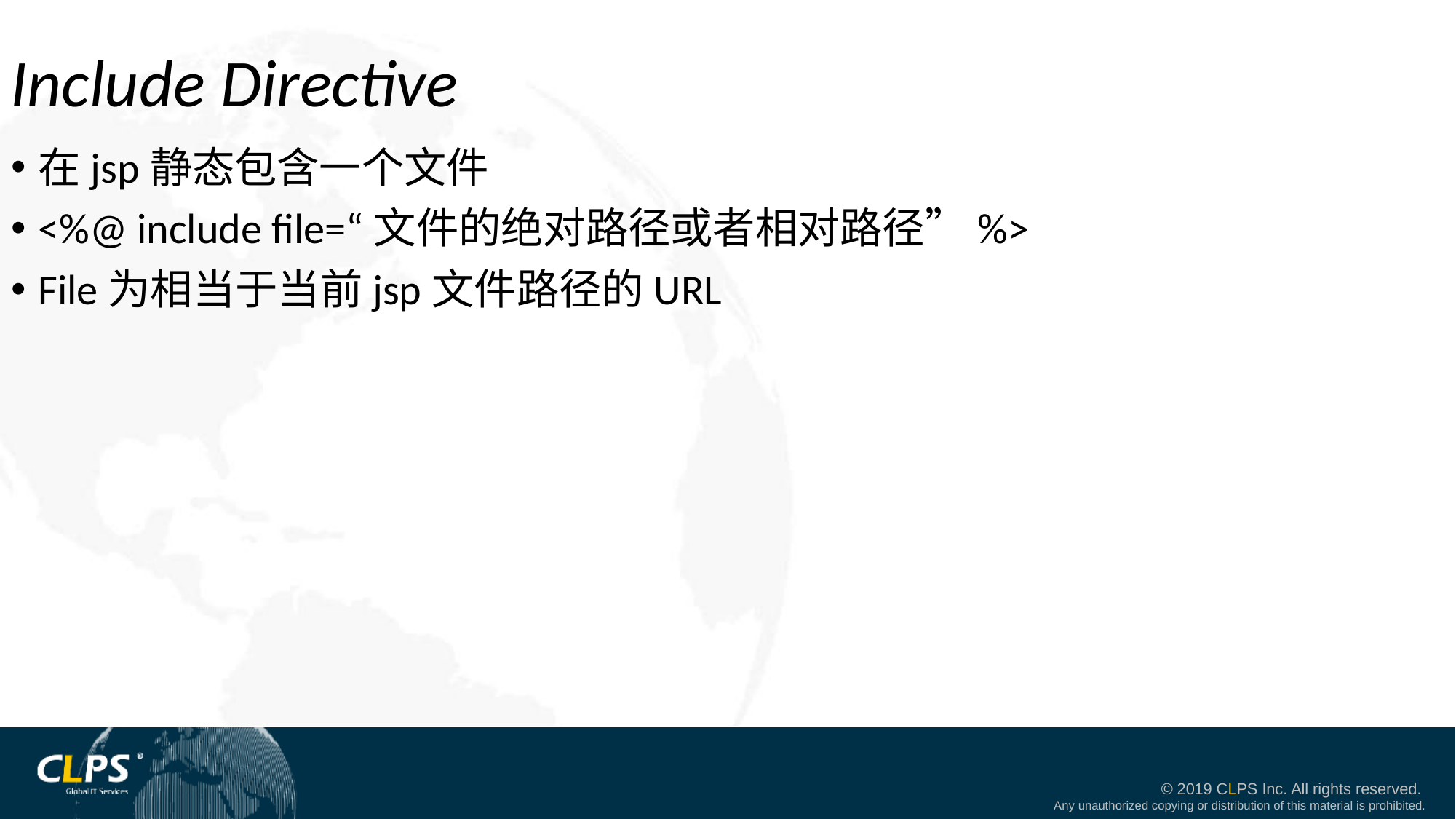

Include Directive
在jsp静态包含一个文件
<%@ include file=“文件的绝对路径或者相对路径”%>
File为相当于当前jsp文件路径的URL